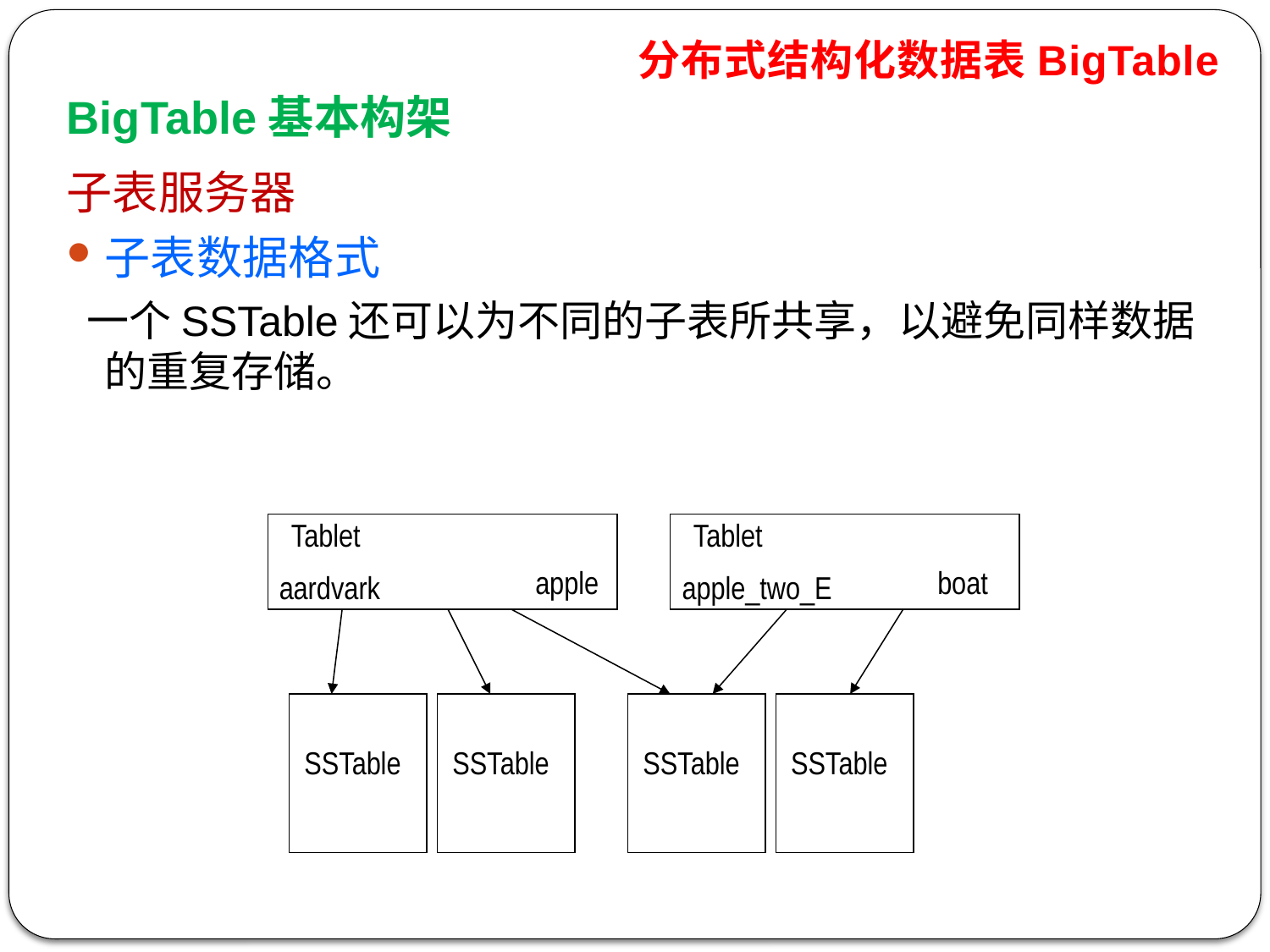

分布式结构化数据表BigTable
BigTable基本构架
子表服务器
子表数据格式
 一个SSTable还可以为不同的子表所共享，以避免同样数据的重复存储。

Tablet
Tablet

apple
boat
aardvark
apple_two_E

SSTable
SSTable
SSTable
SSTable